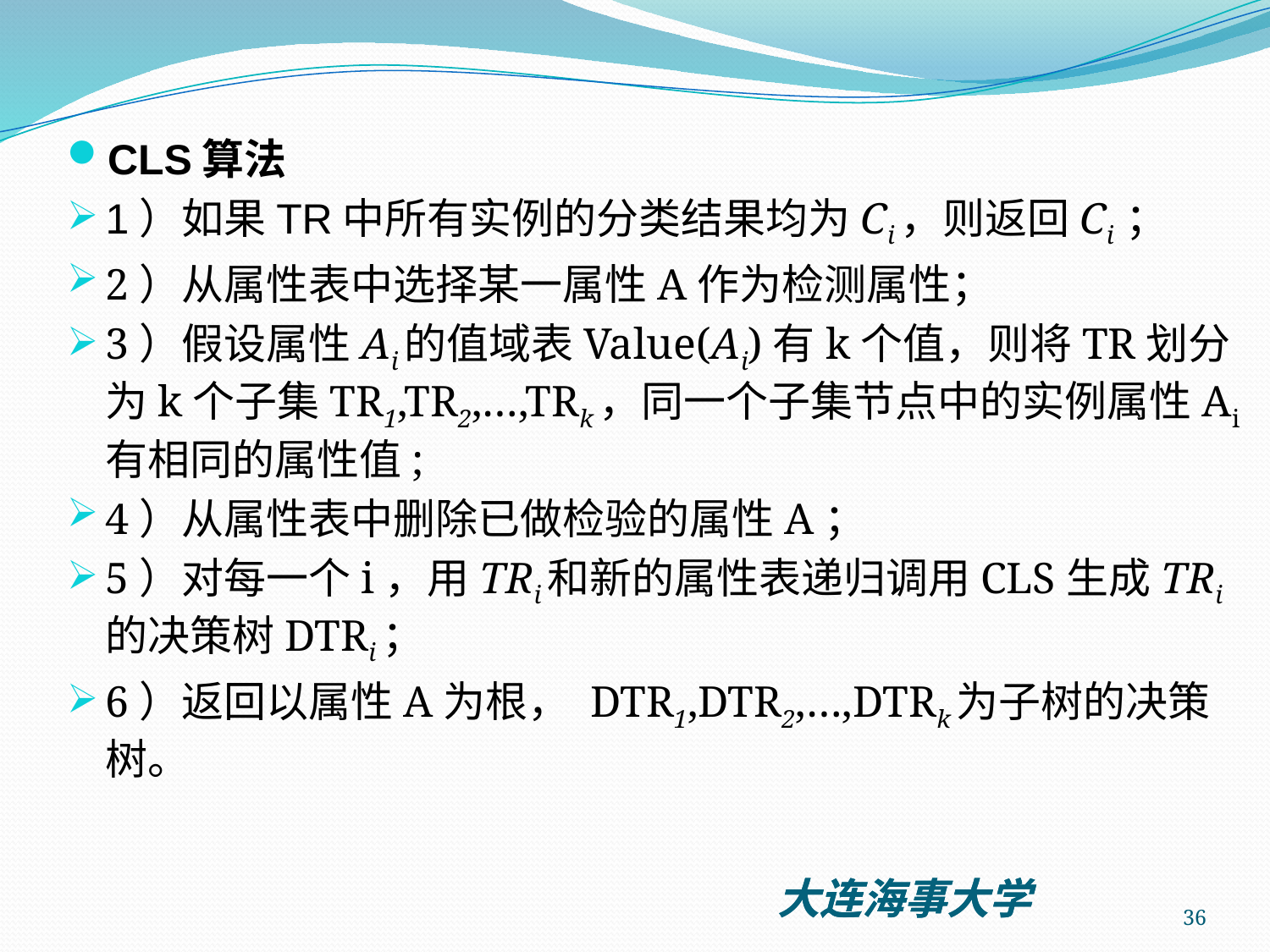

CLS算法
1）如果TR中所有实例的分类结果均为Ci，则返回Ci ；
2）从属性表中选择某一属性A作为检测属性；
3）假设属性Ai的值域表Value(Ai)有k个值，则将TR划分为k个子集TR1,TR2,…,TRk，同一个子集节点中的实例属性Ai有相同的属性值;
4）从属性表中删除已做检验的属性A；
5）对每一个i，用TRi和新的属性表递归调用CLS生成TRi的决策树DTRi；
6）返回以属性A为根， DTR1,DTR2,…,DTRk为子树的决策树。

36